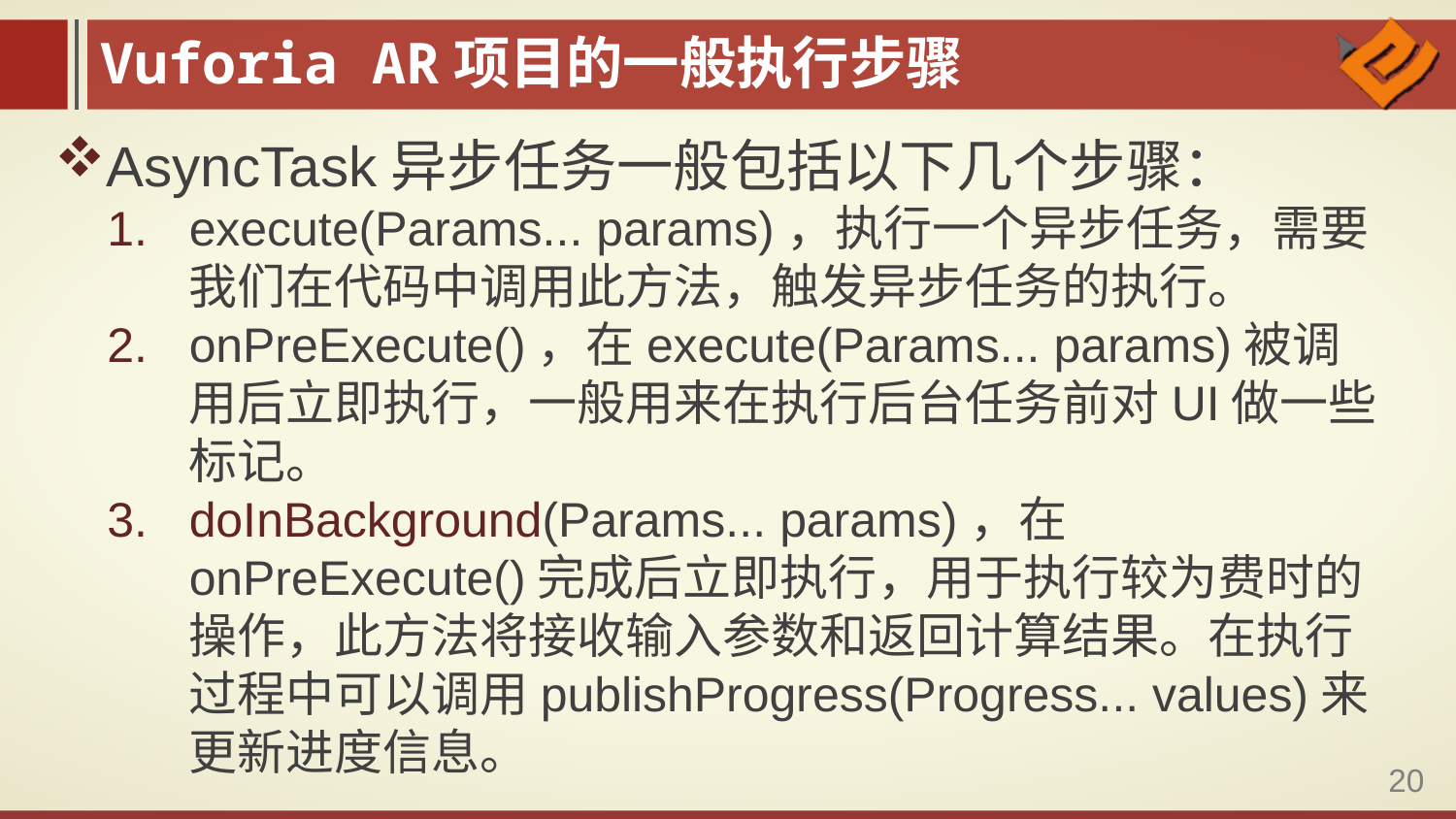

Vuforia AR项目的一般执行步骤
AsyncTask异步任务一般包括以下几个步骤：
execute(Params... params)，执行一个异步任务，需要我们在代码中调用此方法，触发异步任务的执行。
onPreExecute()，在execute(Params... params)被调用后立即执行，一般用来在执行后台任务前对UI做一些标记。
doInBackground(Params... params)，在onPreExecute()完成后立即执行，用于执行较为费时的操作，此方法将接收输入参数和返回计算结果。在执行过程中可以调用publishProgress(Progress... values)来更新进度信息。